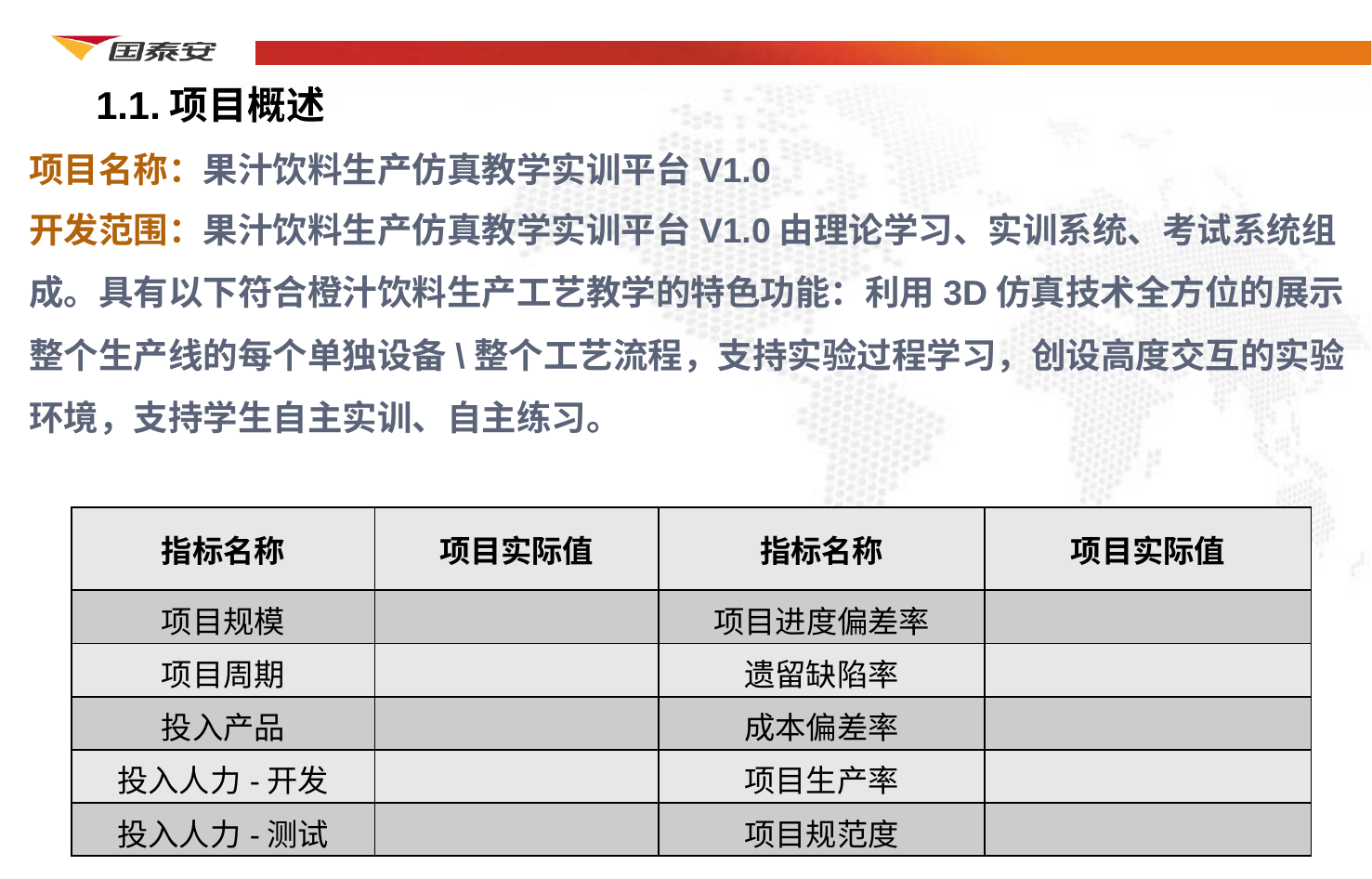

1.1.项目概述
项目名称：果汁饮料生产仿真教学实训平台V1.0
开发范围：果汁饮料生产仿真教学实训平台V1.0由理论学习、实训系统、考试系统组成。具有以下符合橙汁饮料生产工艺教学的特色功能：利用3D仿真技术全方位的展示整个生产线的每个单独设备\整个工艺流程，支持实验过程学习，创设高度交互的实验环境，支持学生自主实训、自主练习。
| 指标名称 | 项目实际值 | 指标名称 | 项目实际值 |
| --- | --- | --- | --- |
| 项目规模 |  | 项目进度偏差率 |  |
| 项目周期 |  | 遗留缺陷率 |  |
| 投入产品 |  | 成本偏差率 |  |
| 投入人力-开发 |  | 项目生产率 |  |
| 投入人力-测试 |  | 项目规范度 |  |